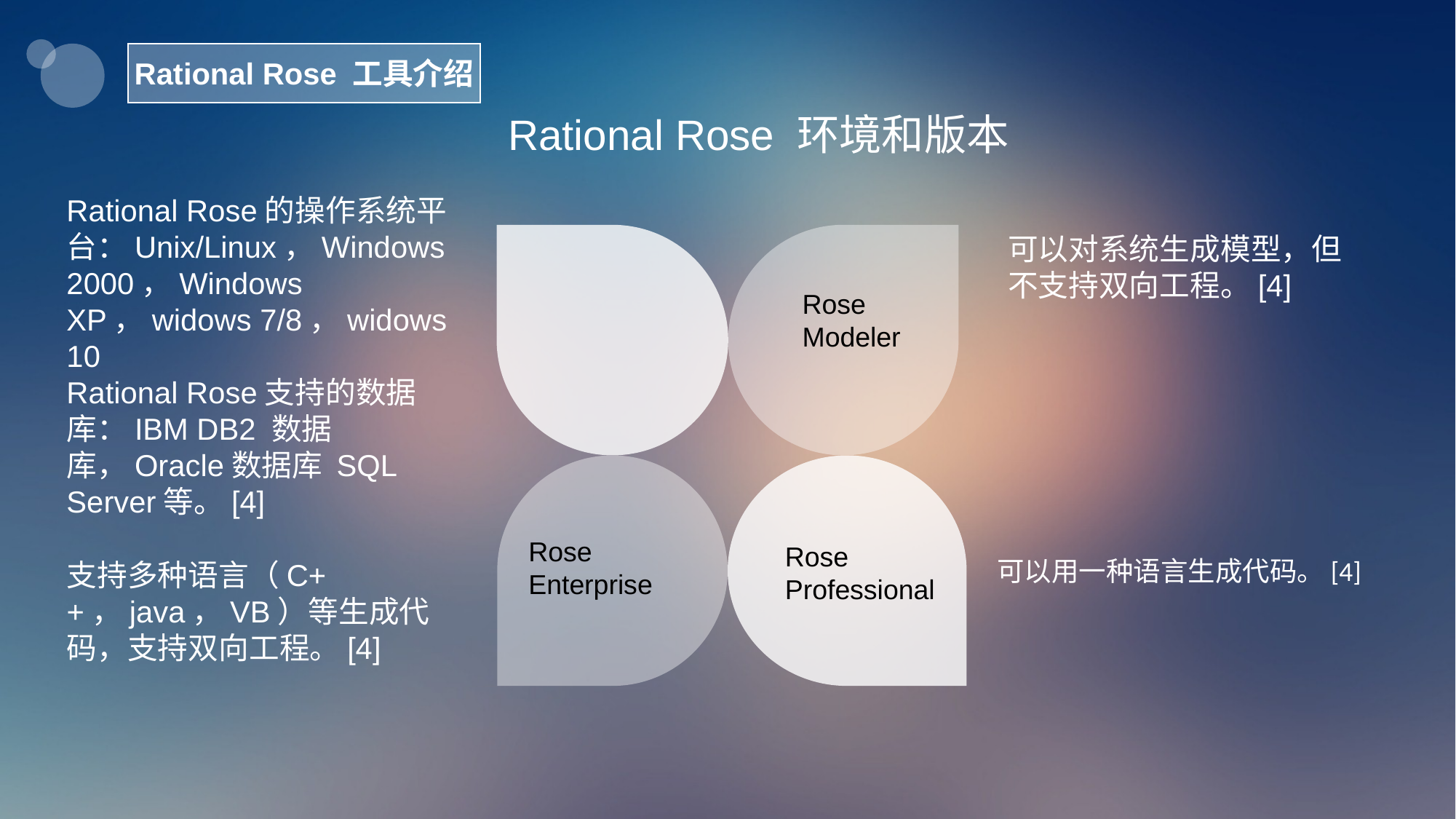

Rational Rose 工具介绍
Rational Rose 环境和版本
Rational Rose的操作系统平台：Unix/Linux，Windows 2000，Windows XP，widows 7/8，widows 10
Rational Rose支持的数据库：IBM DB2 数据库，Oracle数据库 SQL Server等。[4]

可以对系统生成模型，但不支持双向工程。[4]
Rose Modeler

Rose Enterprise

Rose Professional
可以用一种语言生成代码。[4]
支持多种语言（C++，java，VB）等生成代码，支持双向工程。[4]